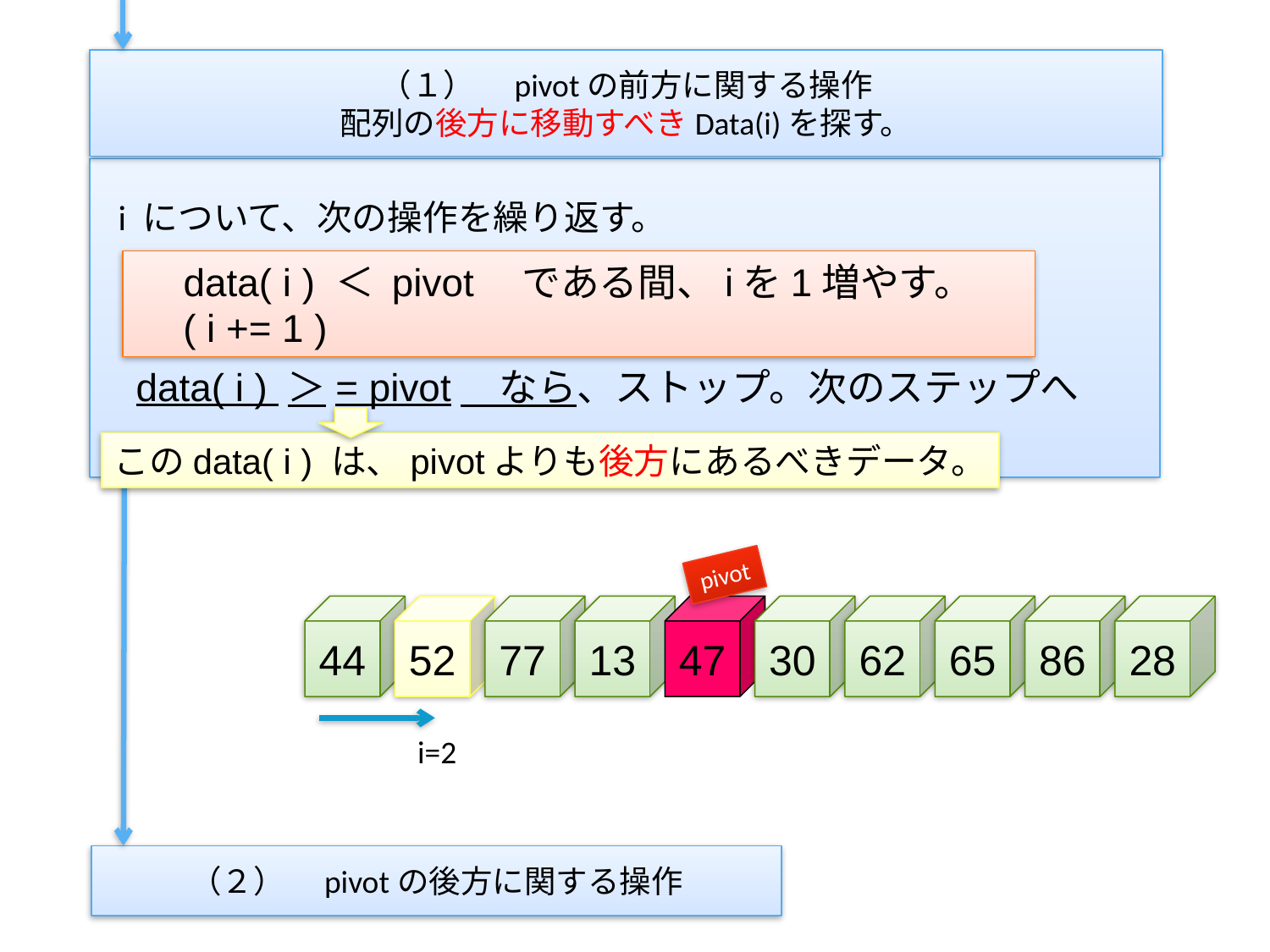

（１）　pivotの前方に関する操作
配列の後方に移動すべきData(i)を探す。

i について、次の操作を繰り返す。
　data( i ) ＜ pivot　である間、iを1増やす。 ( i += 1 )
data( i ) ＞= pivot　なら、ストップ。次のステップへ

このdata( i ) は、pivotよりも後方にあるべきデータ。
pivot
44
52
77
13
47
30
62
65
86
28
i=2
（２）　pivotの後方に関する操作